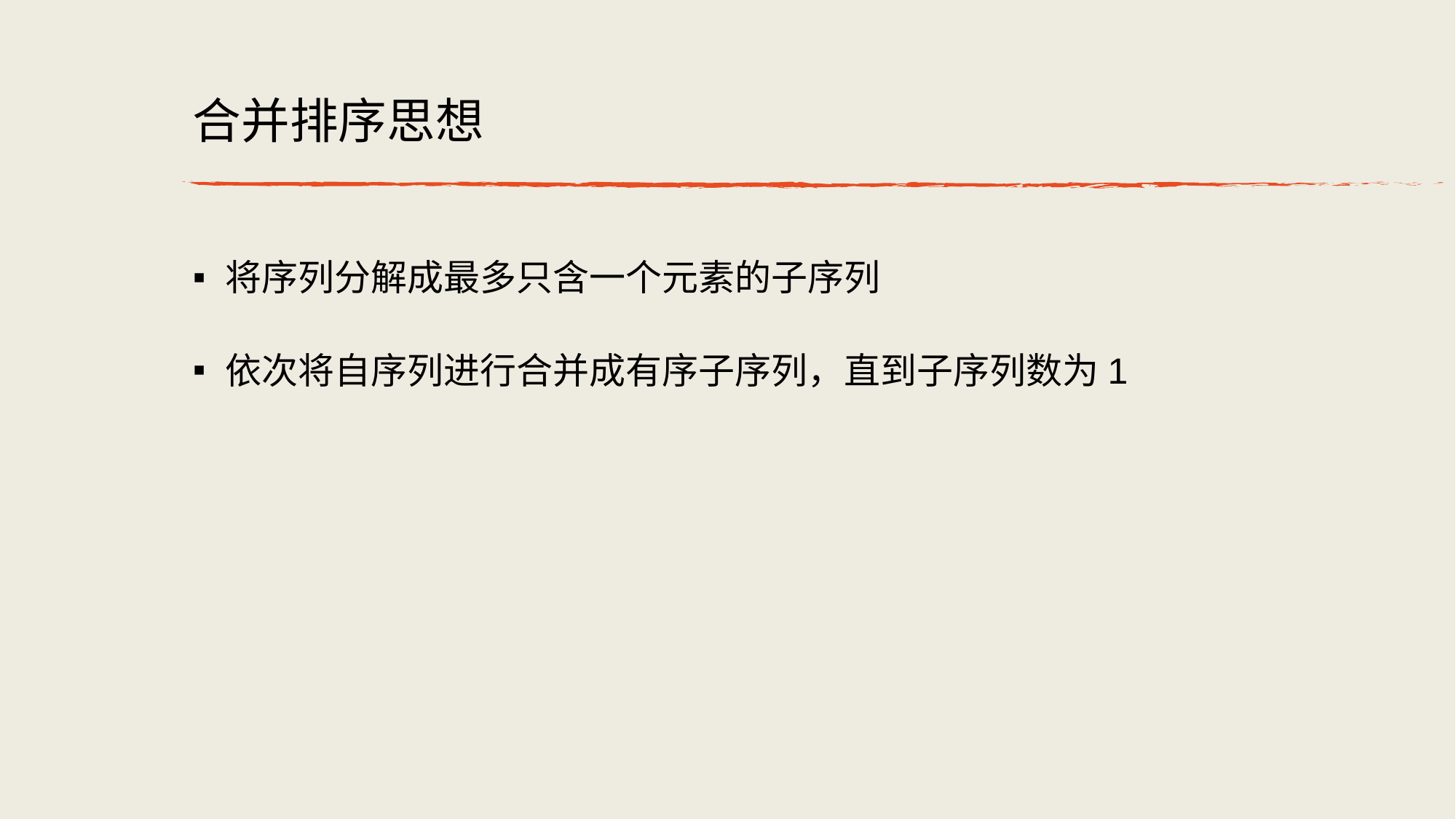

# 合并排序思想
将序列分解成最多只含一个元素的子序列
依次将自序列进行合并成有序子序列，直到子序列数为1